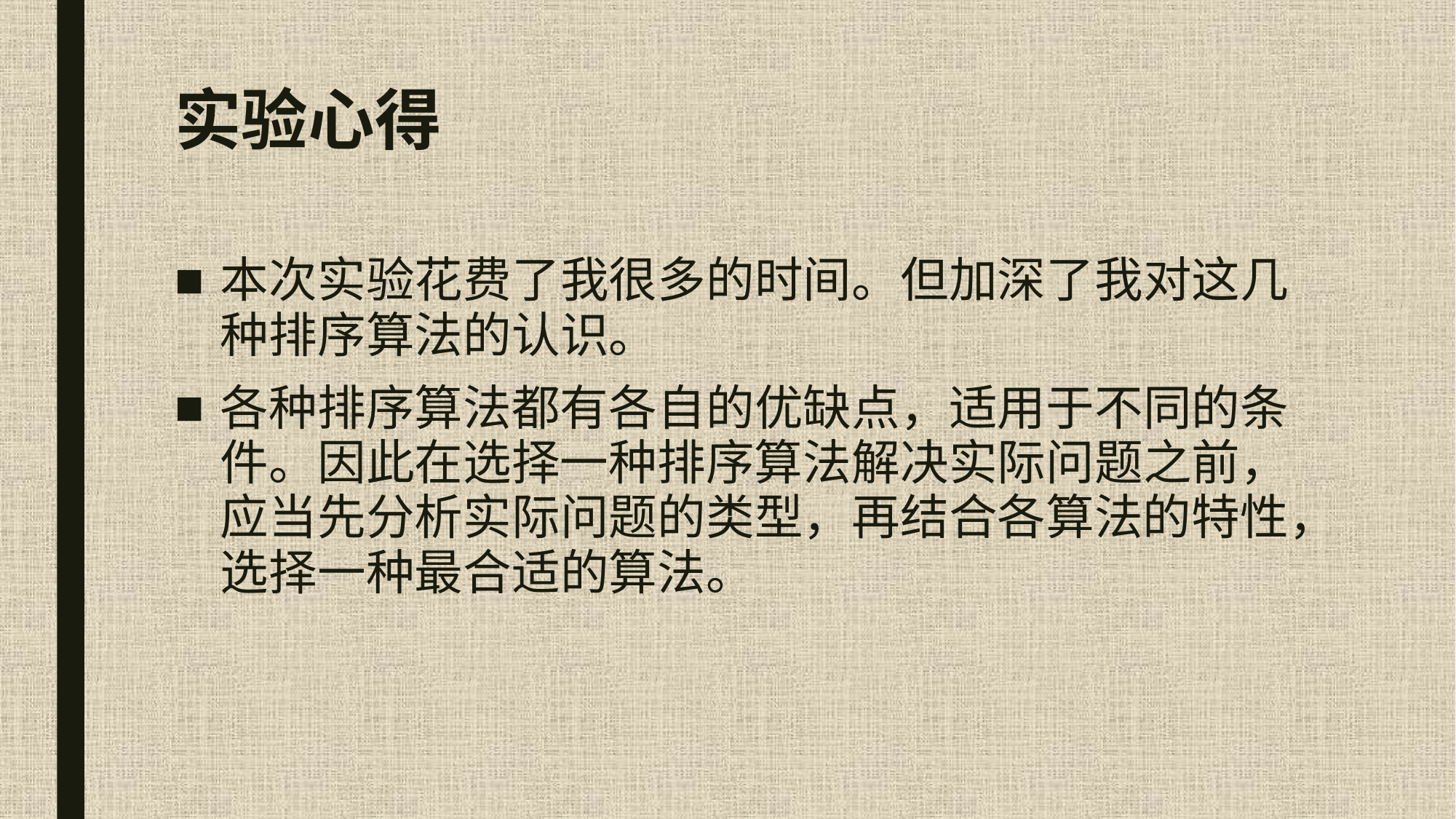

# 实验心得
本次实验花费了我很多的时间。但加深了我对这几种排序算法的认识。
各种排序算法都有各自的优缺点，适用于不同的条件。因此在选择一种排序算法解决实际问题之前，应当先分析实际问题的类型，再结合各算法的特性，选择一种最合适的算法。